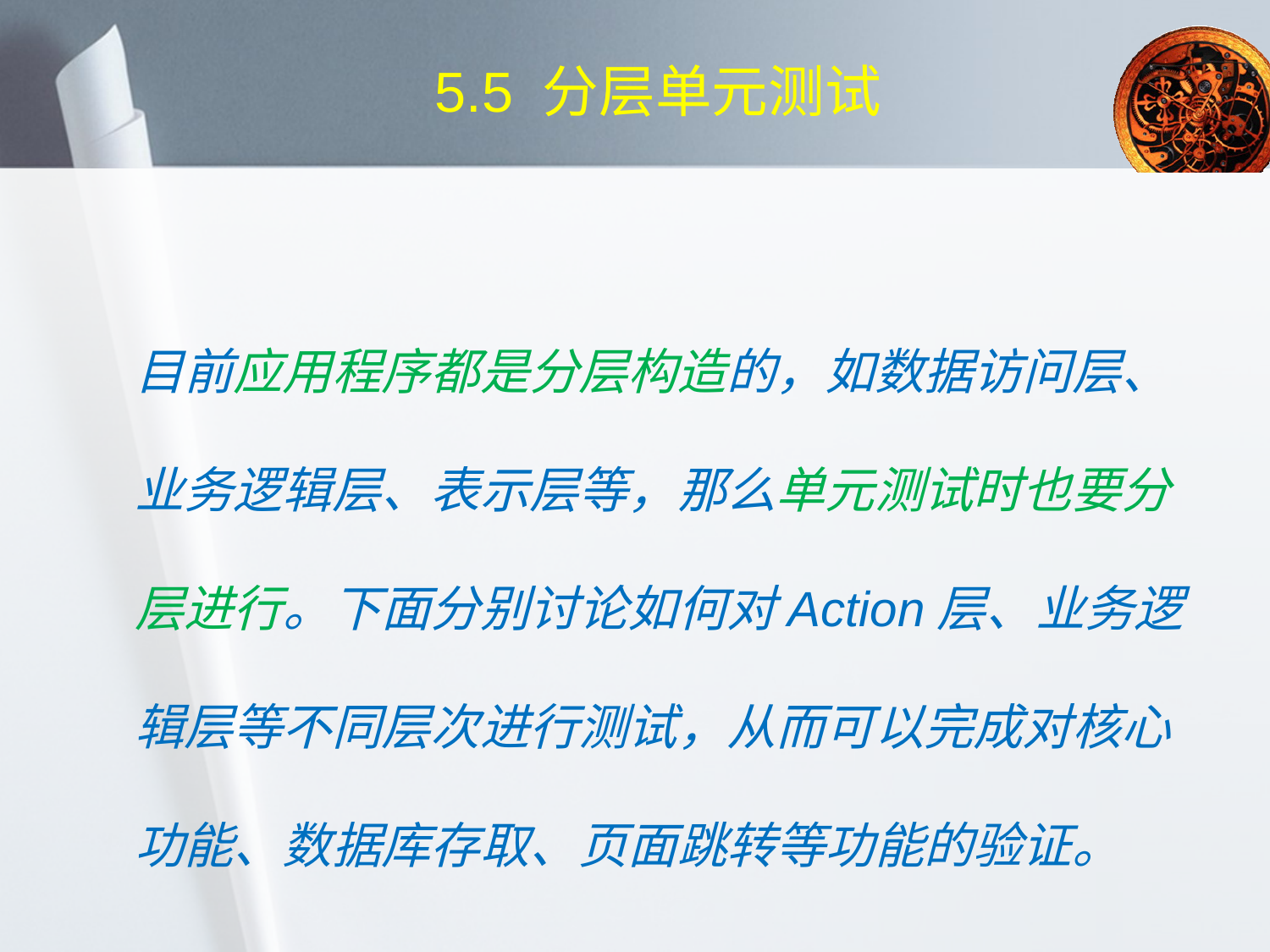

5.5 分层单元测试
目前应用程序都是分层构造的，如数据访问层、业务逻辑层、表示层等，那么单元测试时也要分层进行。下面分别讨论如何对Action层、业务逻辑层等不同层次进行测试，从而可以完成对核心功能、数据库存取、页面跳转等功能的验证。